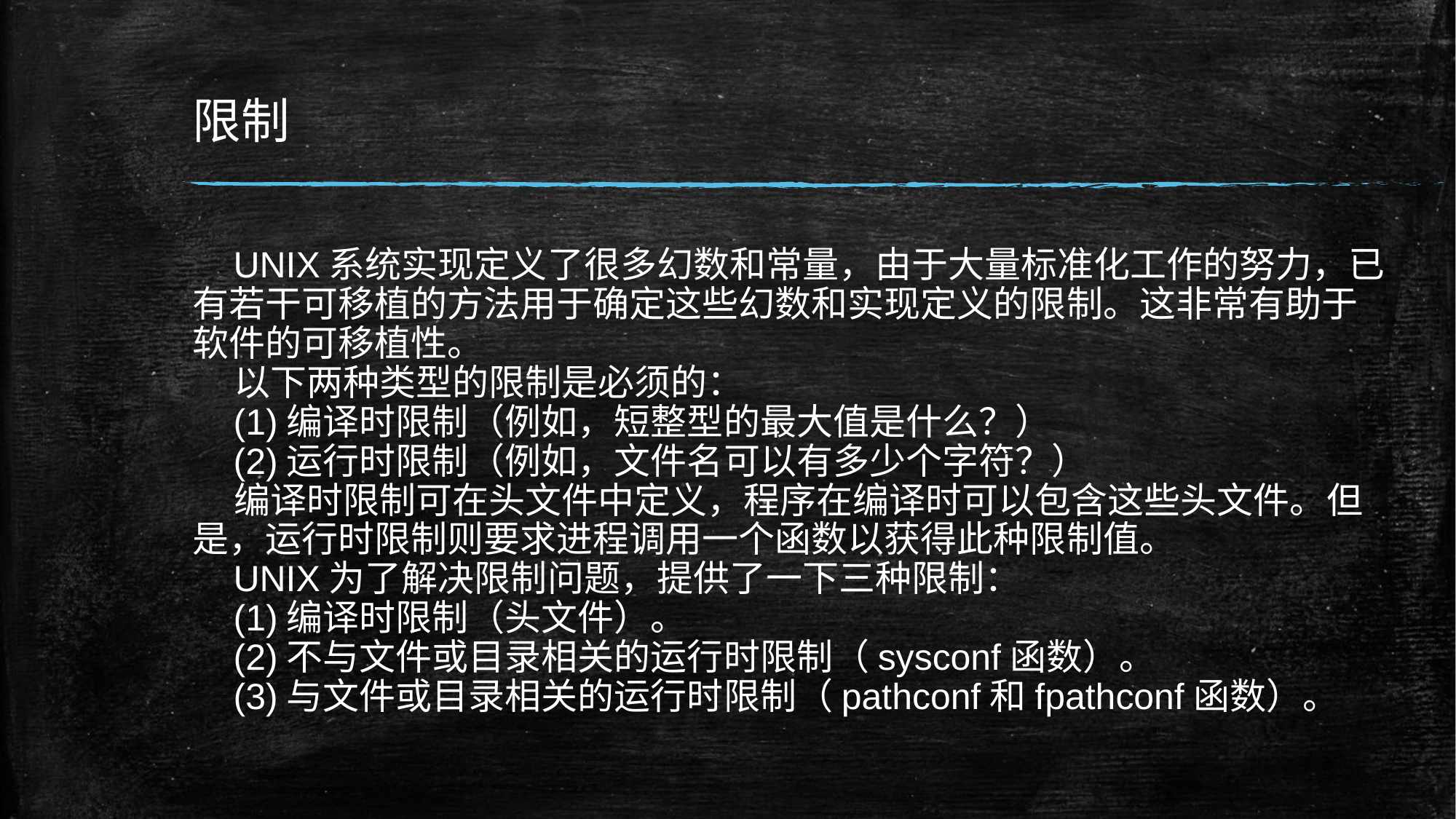

# 限制
    UNIX系统实现定义了很多幻数和常量，由于大量标准化工作的努力，已有若干可移植的方法用于确定这些幻数和实现定义的限制。这非常有助于软件的可移植性。
    以下两种类型的限制是必须的：
    (1)编译时限制（例如，短整型的最大值是什么？）
    (2)运行时限制（例如，文件名可以有多少个字符？）
    编译时限制可在头文件中定义，程序在编译时可以包含这些头文件。但是，运行时限制则要求进程调用一个函数以获得此种限制值。
    UNIX为了解决限制问题，提供了一下三种限制：
    (1)编译时限制（头文件）。
    (2)不与文件或目录相关的运行时限制（sysconf函数）。
    (3)与文件或目录相关的运行时限制（pathconf和fpathconf函数）。